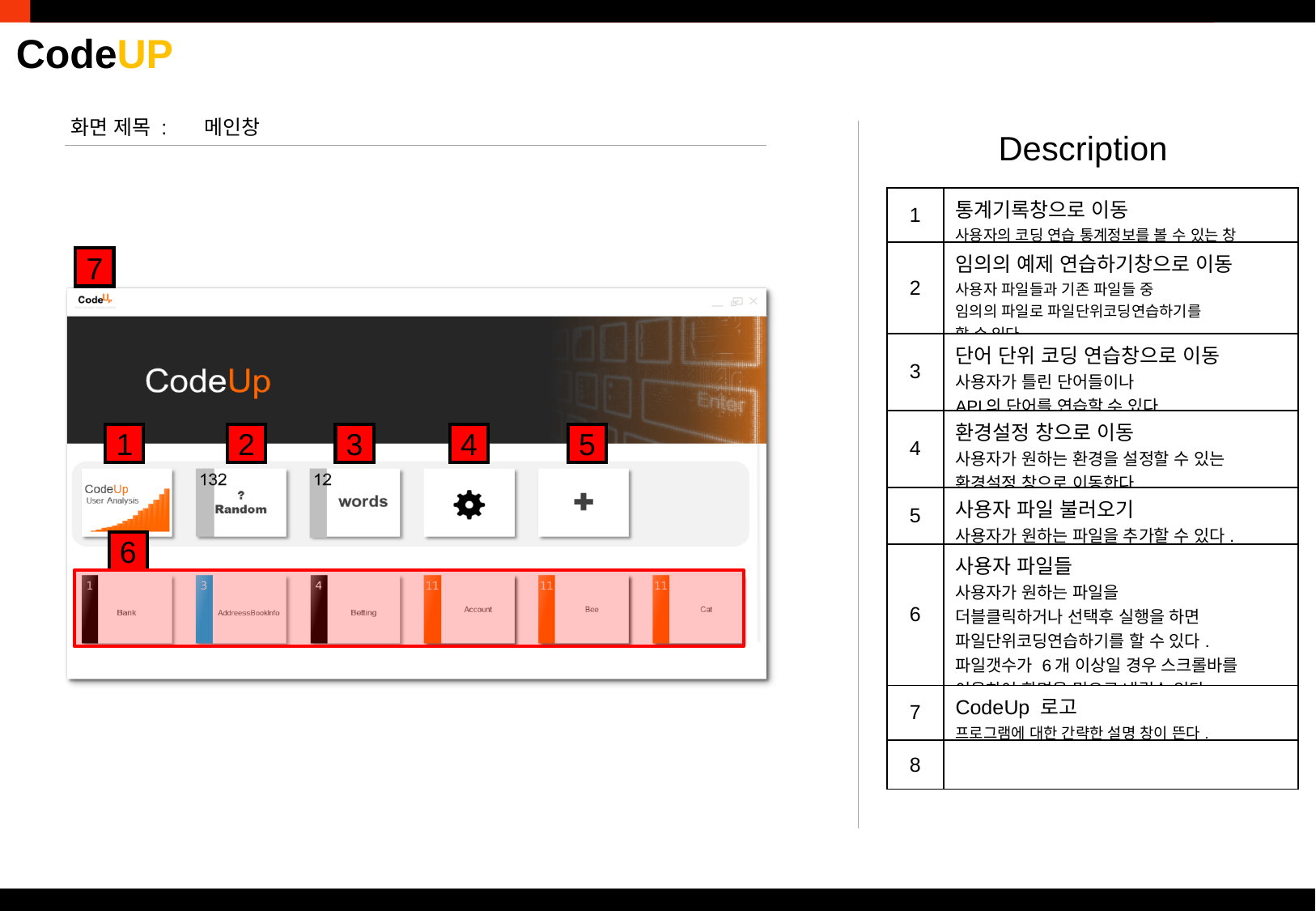

화면 제목 :
메인창
Description
| 1 | 통계기록창으로 이동 사용자의 코딩 연습 통계정보를 볼 수 있는 창 |
| --- | --- |
| 2 | 임의의 예제 연습하기창으로 이동 사용자 파일들과 기존 파일들 중 임의의 파일로 파일단위코딩연습하기를 할 수 있다. |
| 3 | 단어 단위 코딩 연습창으로 이동 사용자가 틀린 단어들이나 API의 단어를 연습할 수 있다. |
| 4 | 환경설정 창으로 이동 사용자가 원하는 환경을 설정할 수 있는 환경설정 창으로 이동한다. |
| 5 | 사용자 파일 불러오기 사용자가 원하는 파일을 추가할 수 있다. |
| 6 | 사용자 파일들 사용자가 원하는 파일을 더블클릭하거나 선택후 실행을 하면 파일단위코딩연습하기를 할 수 있다. 파일갯수가 6개 이상일 경우 스크롤바를 이용하여 화면을 밑으로 내릴수 있다. |
| 7 | CodeUp 로고 프로그램에 대한 간략한 설명 창이 뜬다. |
| 8 |  |
7

1
2
3
4
5
6